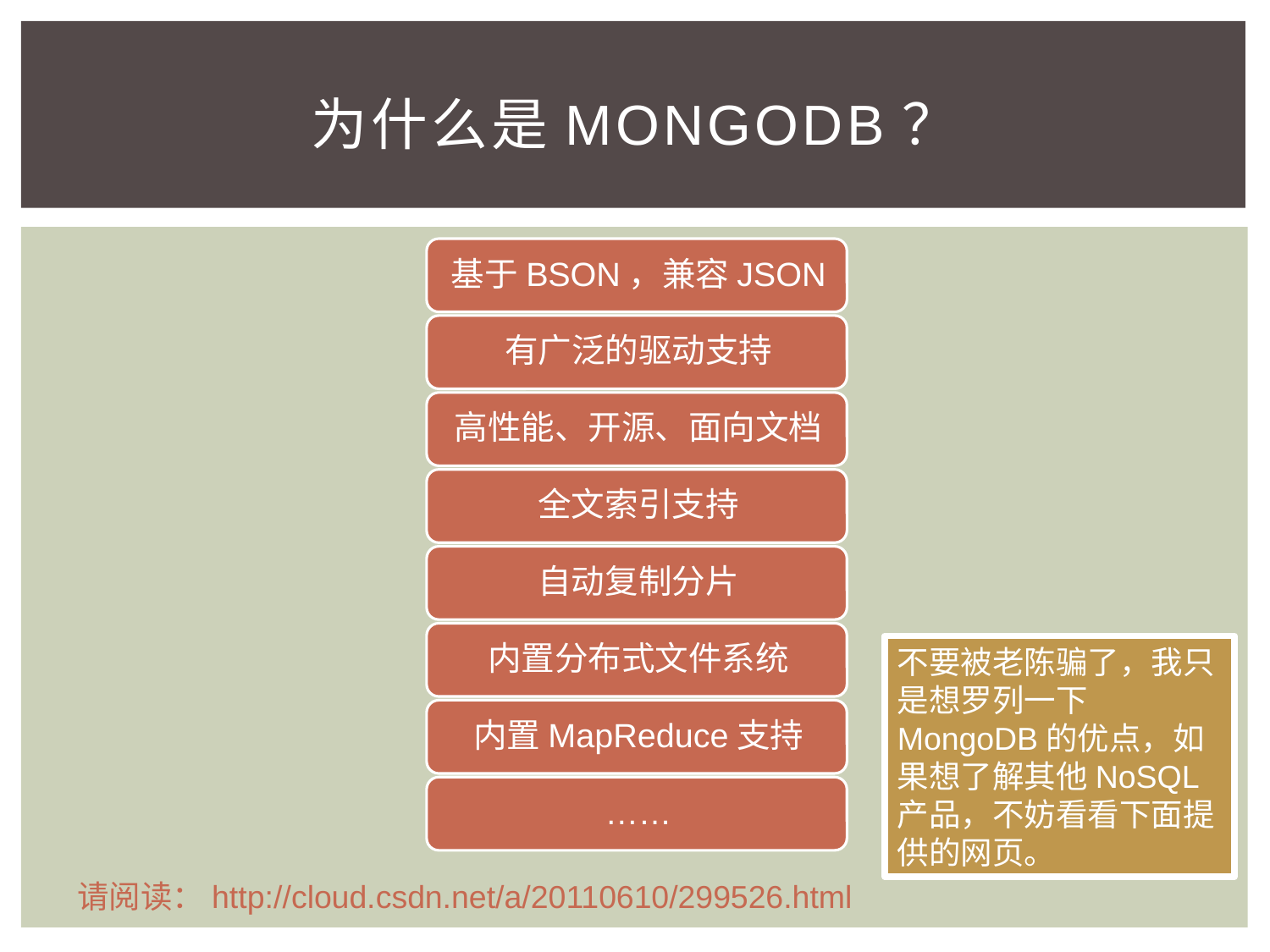

# 为什么是MongoDB？
基于BSON，兼容JSON
有广泛的驱动支持
高性能、开源、面向文档
全文索引支持
自动复制分片
内置分布式文件系统
内置MapReduce支持
……
不要被老陈骗了，我只是想罗列一下MongoDB的优点，如果想了解其他NoSQL产品，不妨看看下面提供的网页。
请阅读：http://cloud.csdn.net/a/20110610/299526.html